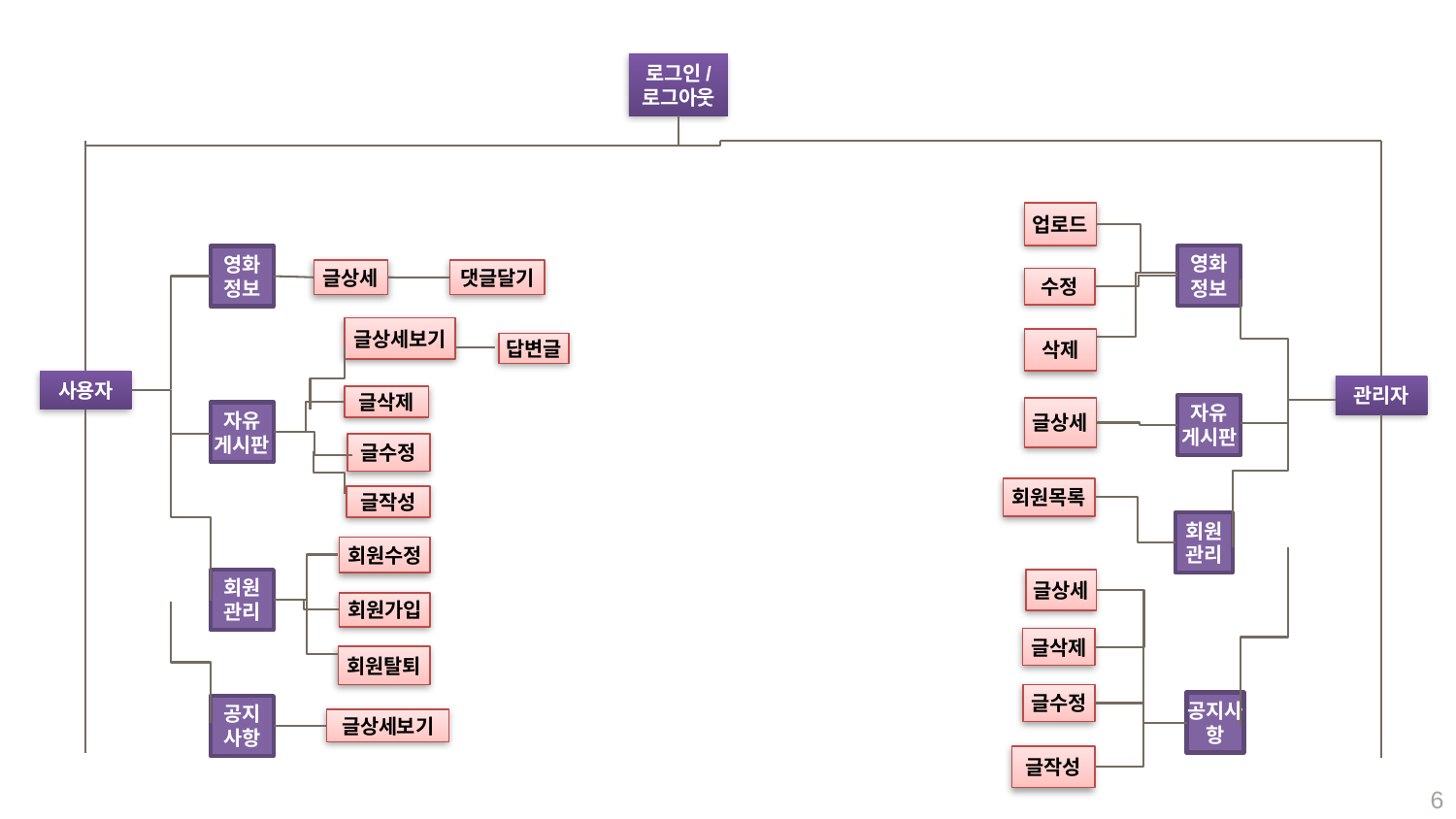

3.  작업분할구조도

로그인/
로그아웃
업로드
영화
정보
영화
정보
글상세
댓글달기
수정
글상세보기
삭제
답변글
사용자
관리자
글삭제
자유
게시판
글상세
자유
게시판
글수정
회원목록
글작성
회원
관리
회원수정
회원
관리
글상세
회원가입
글삭제
회원탈퇴
글수정
공지사항
공지
사항
글상세보기

글작성
6